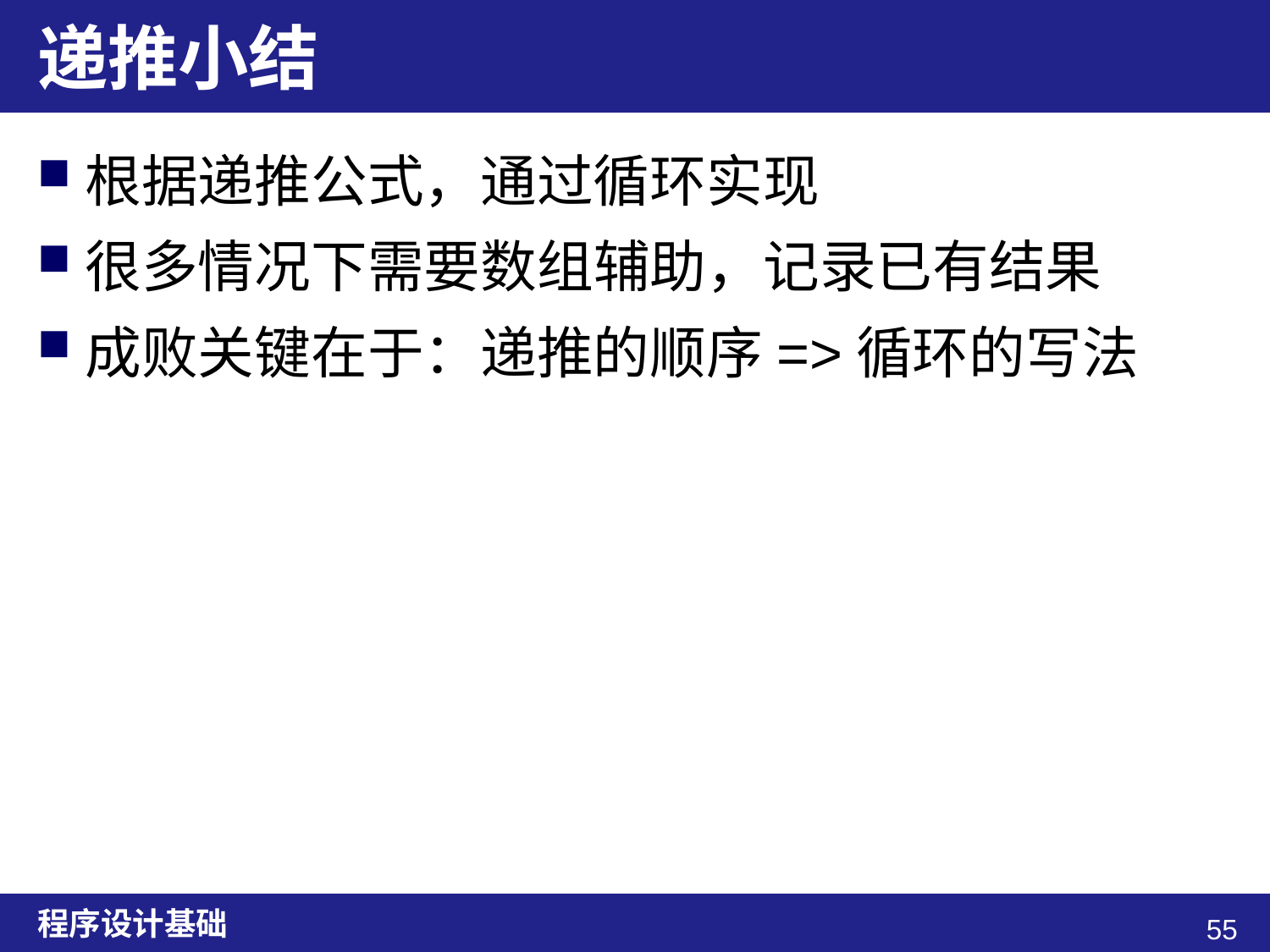

# 递推小结
根据递推公式，通过循环实现
很多情况下需要数组辅助，记录已有结果
成败关键在于：递推的顺序=>循环的写法